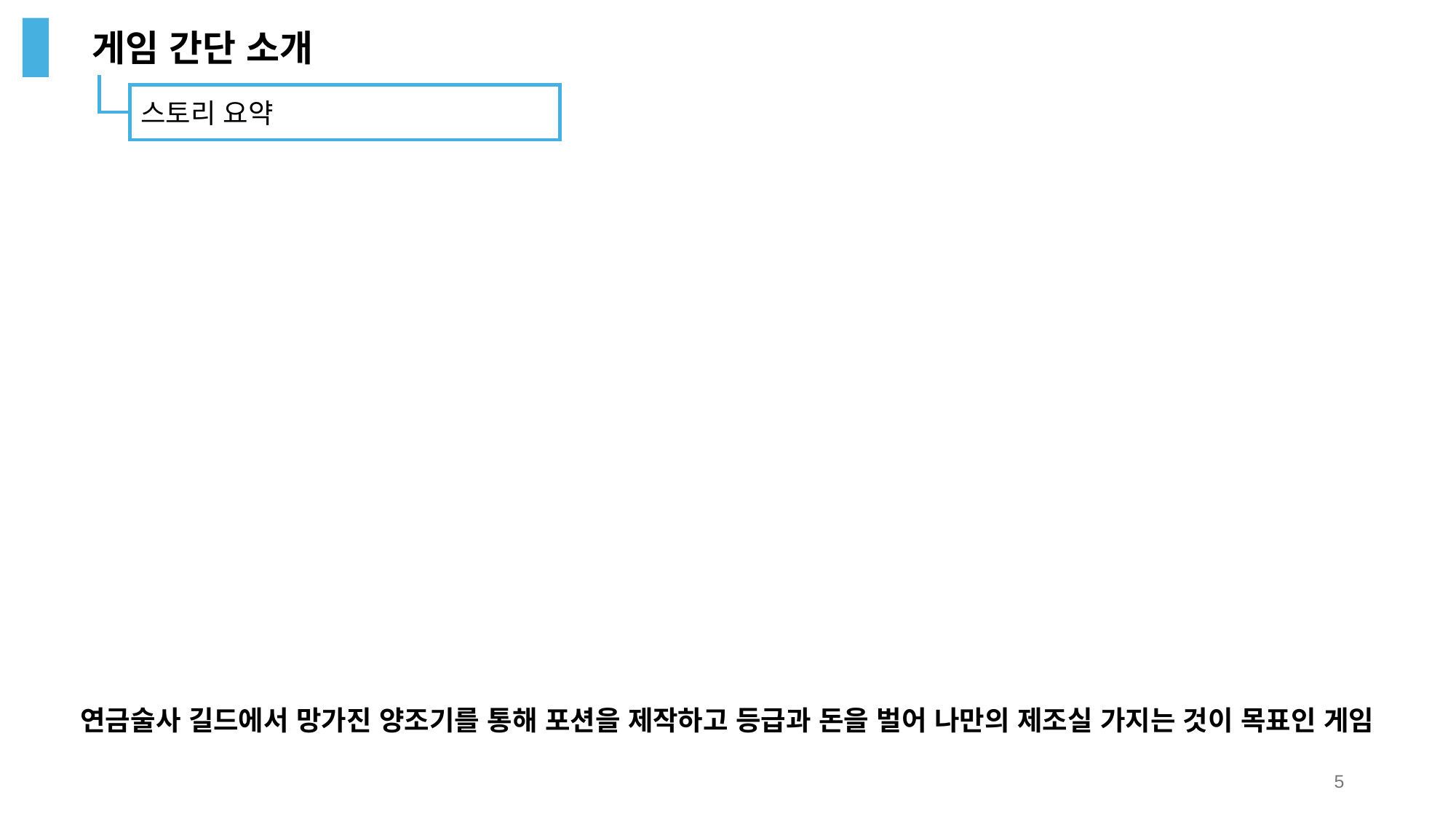

게임 간단 소개
스토리 요약
연금술사 길드에서 망가진 양조기를 통해 포션을 제작하고 등급과 돈을 벌어 나만의 제조실 가지는 것이 목표인 게임
5